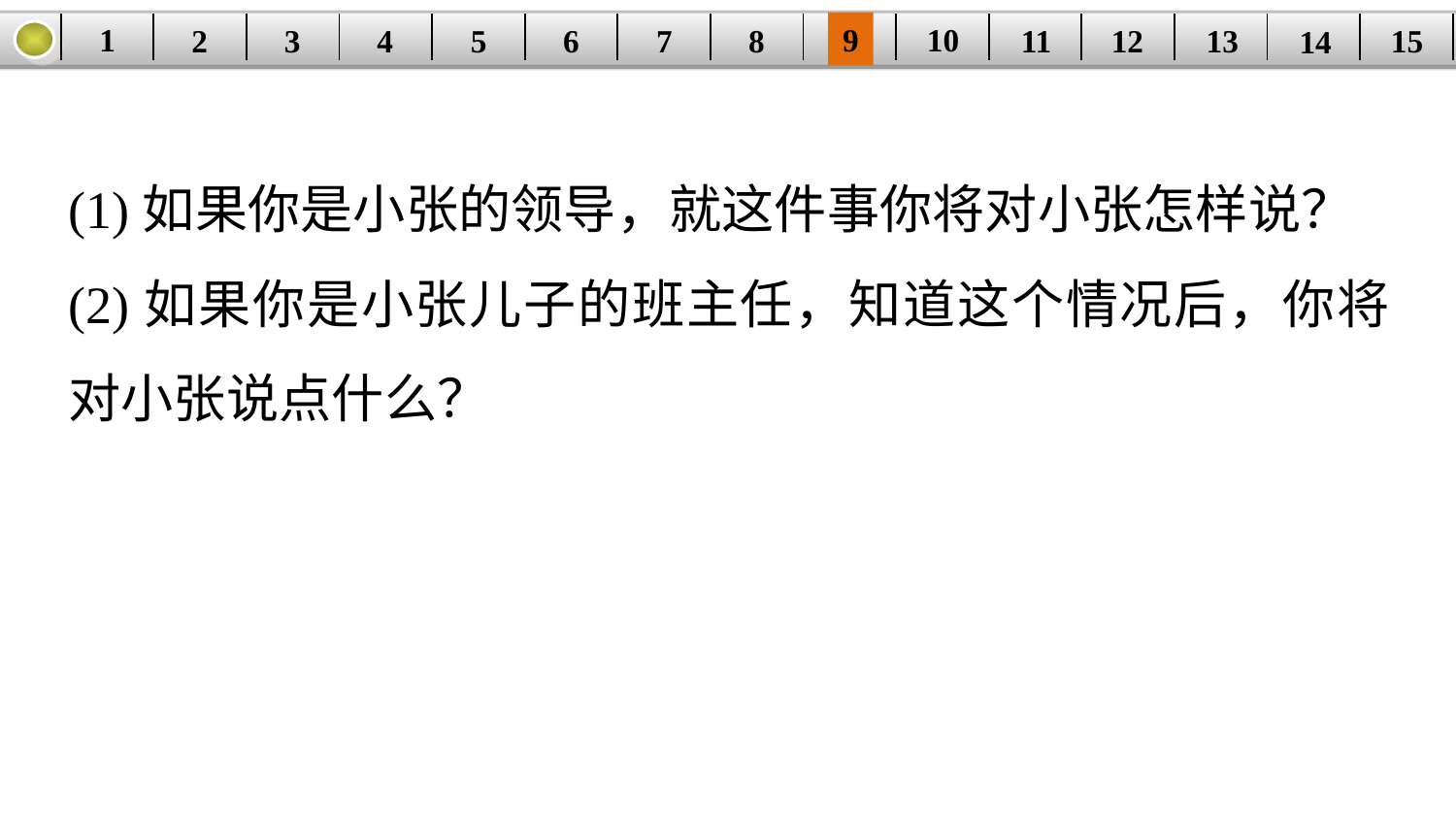

9
10
1
3
4
5
6
8
11
2
12
15
|  |  |  |  |  |  |  |  |  |  |  |  |  |  |  |
| --- | --- | --- | --- | --- | --- | --- | --- | --- | --- | --- | --- | --- | --- | --- |
7
13
14

(1)如果你是小张的领导，就这件事你将对小张怎样说？
(2)如果你是小张儿子的班主任，知道这个情况后，你将对小张说点什么？